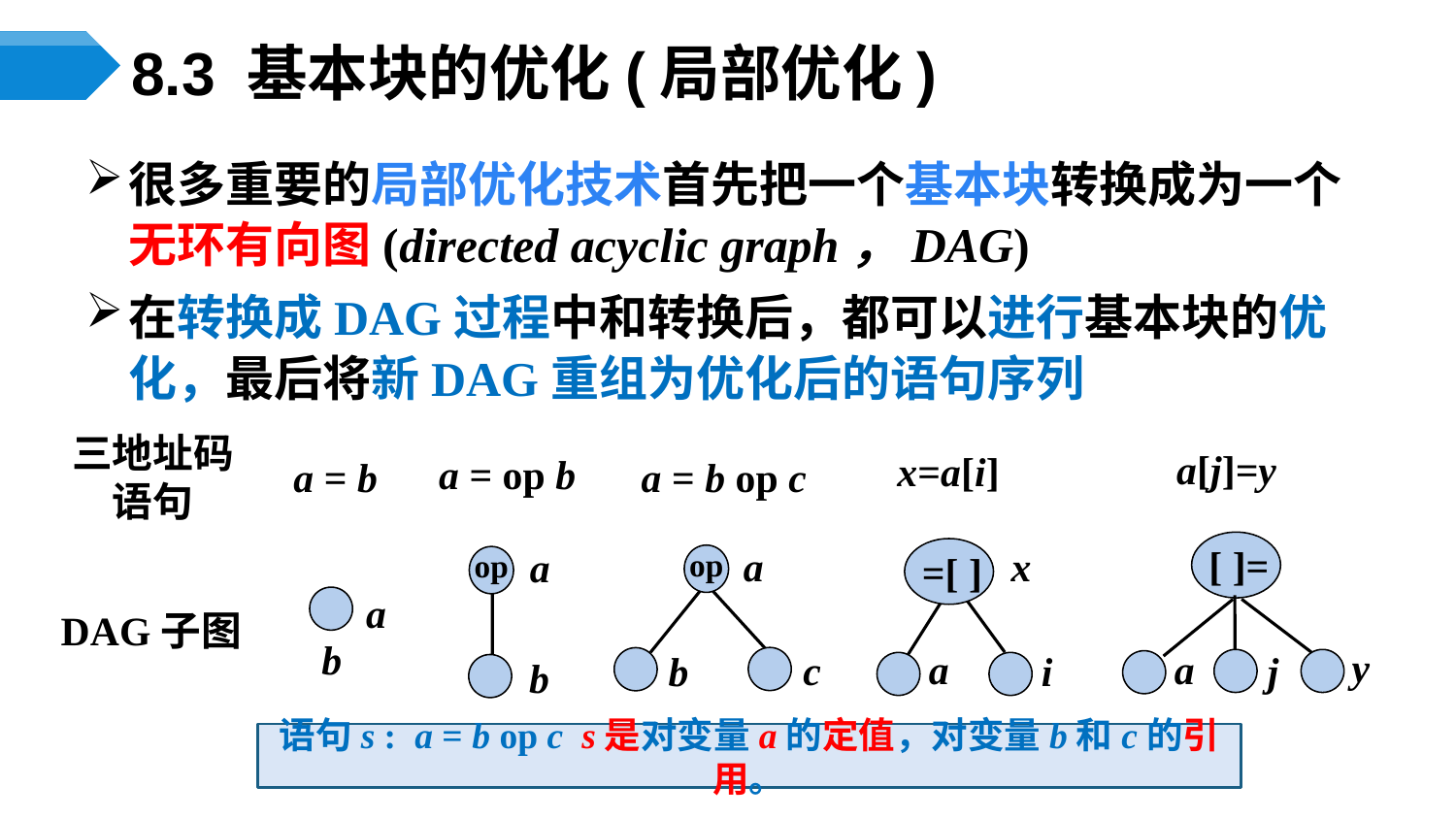

# 8.3 基本块的优化(局部优化)
很多重要的局部优化技术首先把一个基本块转换成为一个无环有向图(directed acyclic graph，DAG)
在转换成DAG过程中和转换后，都可以进行基本块的优化，最后将新DAG重组为优化后的语句序列
三地址码
语句
a = op b
a[j]=y
a = b
x=a[i]
a = b op c
[ ]=

y
j

a

x
=[ ]

a
i

a
op

c
b

a
op

b

a

b
DAG子图
语句s :  a = b op c  s是对变量a的定值，对变量b和c的引用。